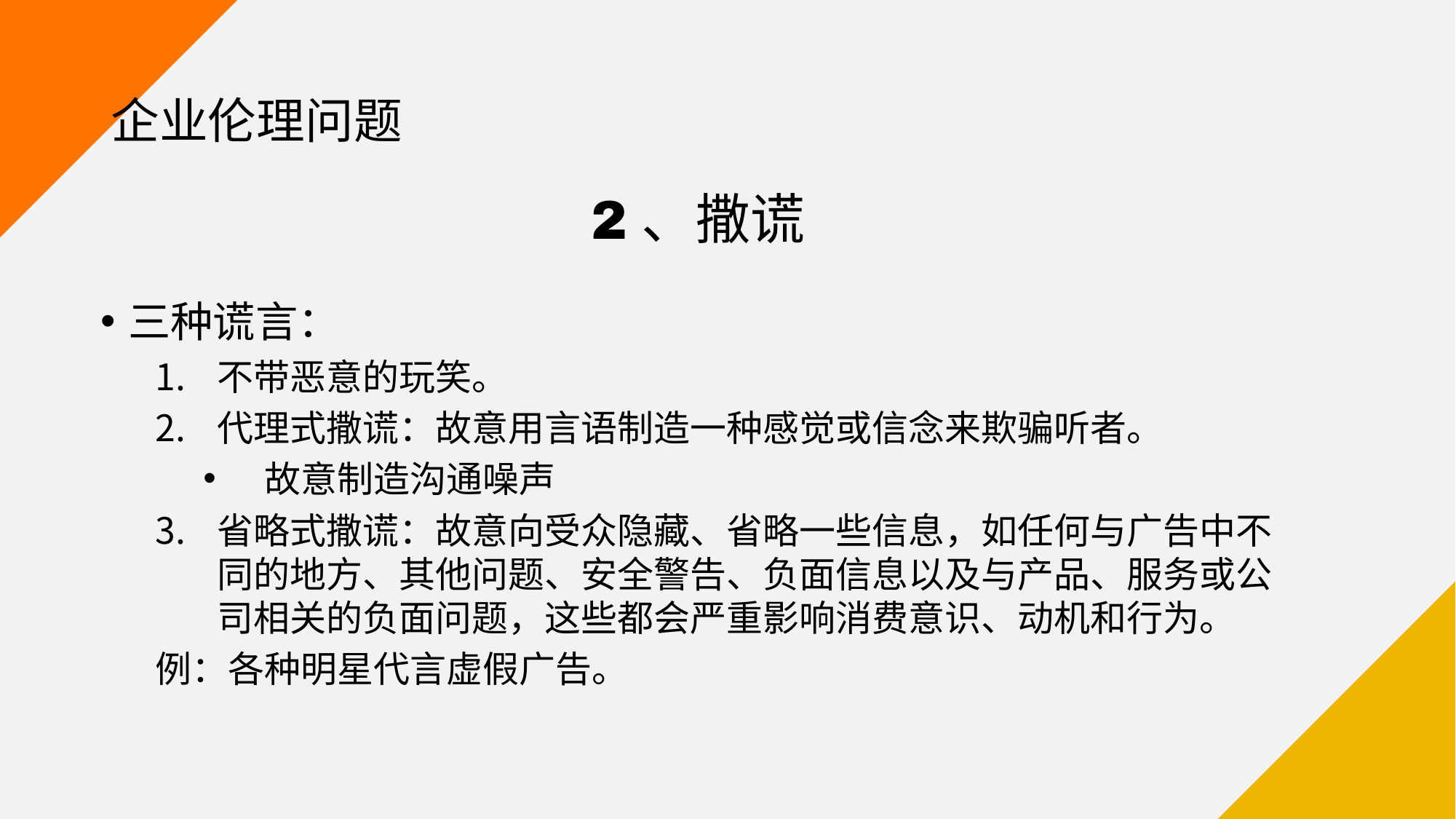

# 企业伦理问题
2、撒谎
三种谎言：
不带恶意的玩笑。
代理式撒谎：故意用言语制造一种感觉或信念来欺骗听者。
故意制造沟通噪声
省略式撒谎：故意向受众隐藏、省略一些信息，如任何与广告中不同的地方、其他问题、安全警告、负面信息以及与产品、服务或公司相关的负面问题，这些都会严重影响消费意识、动机和行为。
例：各种明星代言虚假广告。